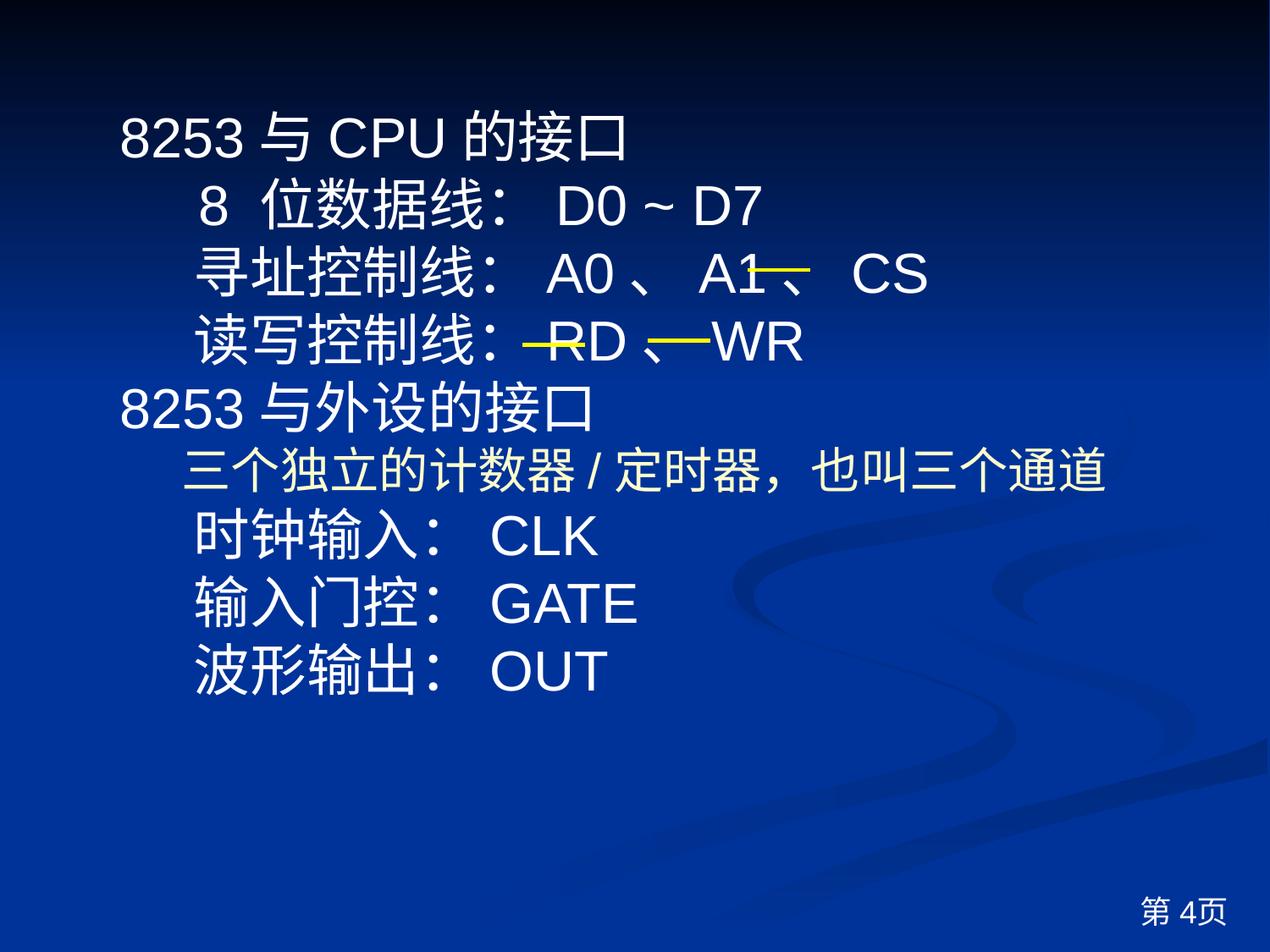

8253与CPU的接口
  8 位数据线：D0 ~ D7
 寻址控制线：A0、A1、CS
 读写控制线：RD、WR
 8253与外设的接口
      三个独立的计数器/定时器，也叫三个通道
 时钟输入：CLK
 输入门控：GATE
 波形输出：OUT
第4页